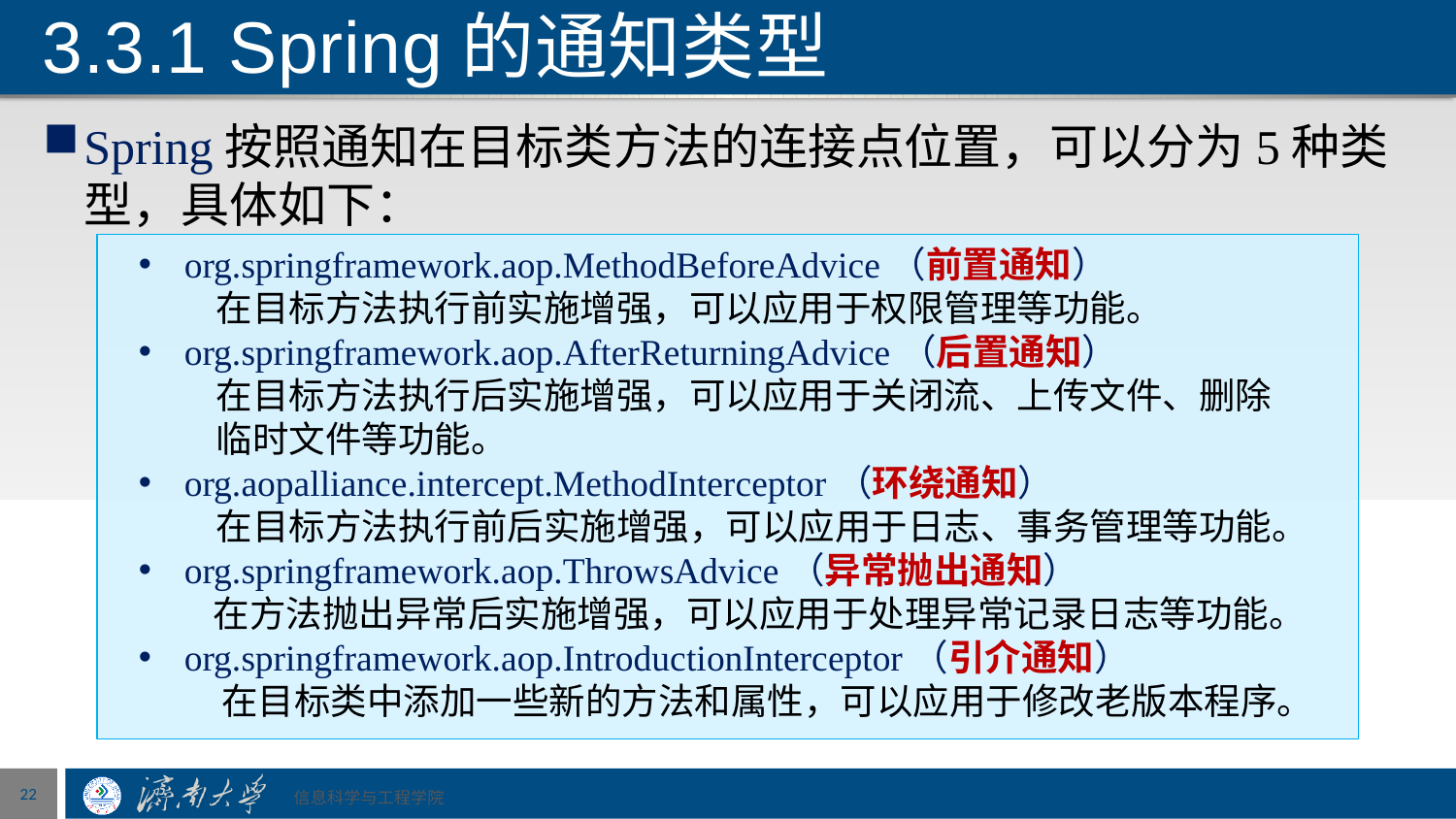

# 3.3.1 Spring的通知类型
Spring按照通知在目标类方法的连接点位置，可以分为5种类型，具体如下：
org.springframework.aop.MethodBeforeAdvice（前置通知）
     在目标方法执行前实施增强，可以应用于权限管理等功能。
org.springframework.aop.AfterReturningAdvice（后置通知）
     在目标方法执行后实施增强，可以应用于关闭流、上传文件、删除
     临时文件等功能。
org.aopalliance.intercept.MethodInterceptor（环绕通知）
     在目标方法执行前后实施增强，可以应用于日志、事务管理等功能。
org.springframework.aop.ThrowsAdvice（异常抛出通知）
        在方法抛出异常后实施增强，可以应用于处理异常记录日志等功能。
org.springframework.aop.IntroductionInterceptor（引介通知）
         在目标类中添加一些新的方法和属性，可以应用于修改老版本程序。